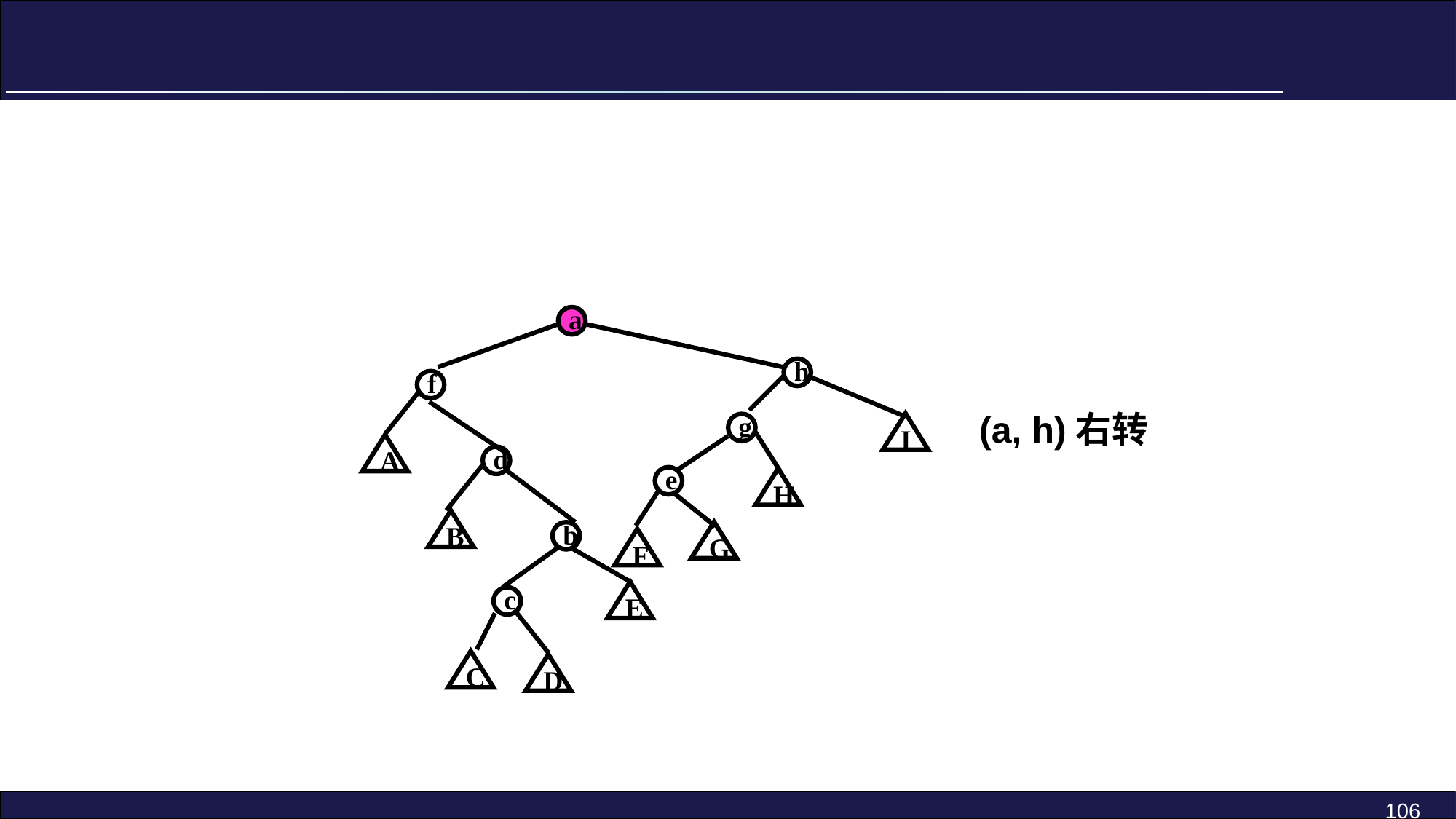

a

h
f

(a, h)右转

I
g

A

d

e
H

B
G
b
F

E
c

C
D
106